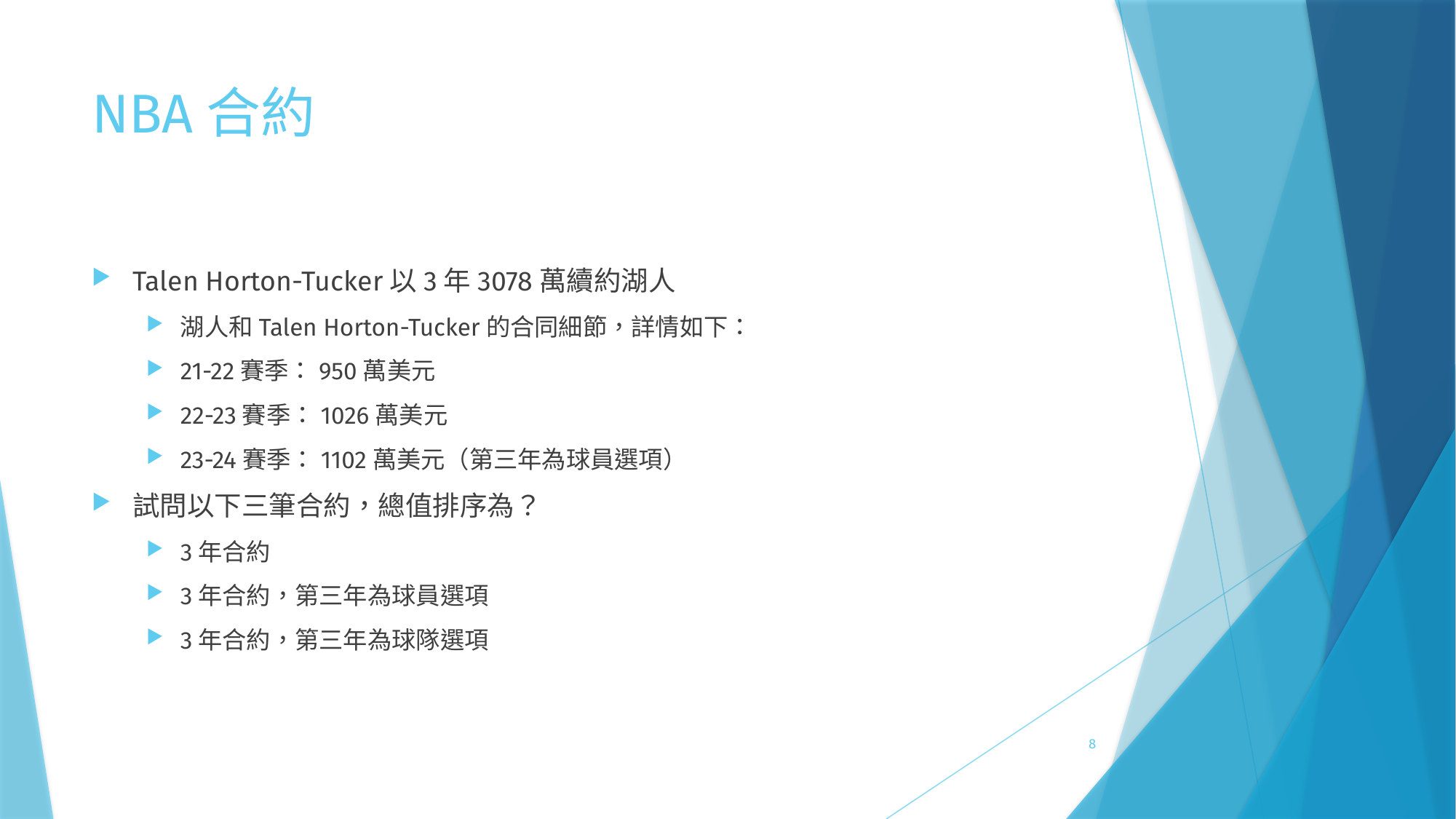

# NBA合約
Talen Horton-Tucker以3年3078萬續約湖人
湖人和Talen Horton-Tucker的合同細節，詳情如下：
21-22賽季：950萬美元
22-23賽季：1026萬美元
23-24賽季：1102萬美元（第三年為球員選項）
試問以下三筆合約，總值排序為？
3年合約
3年合約，第三年為球員選項
3年合約，第三年為球隊選項
8